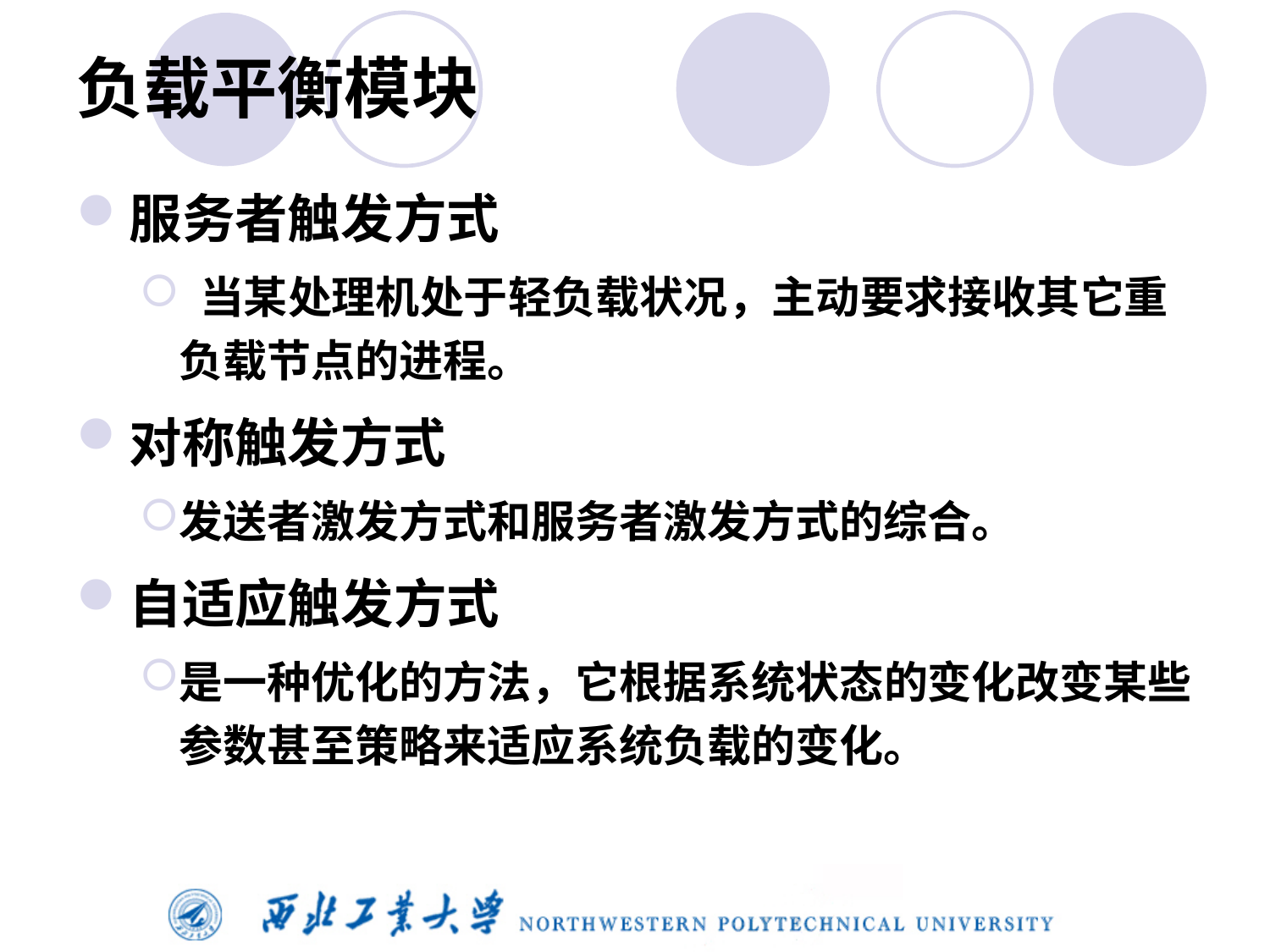

# 负载平衡模块
服务者触发方式
 当某处理机处于轻负载状况，主动要求接收其它重负载节点的进程。
对称触发方式
发送者激发方式和服务者激发方式的综合。
自适应触发方式
是一种优化的方法，它根据系统状态的变化改变某些参数甚至策略来适应系统负载的变化。